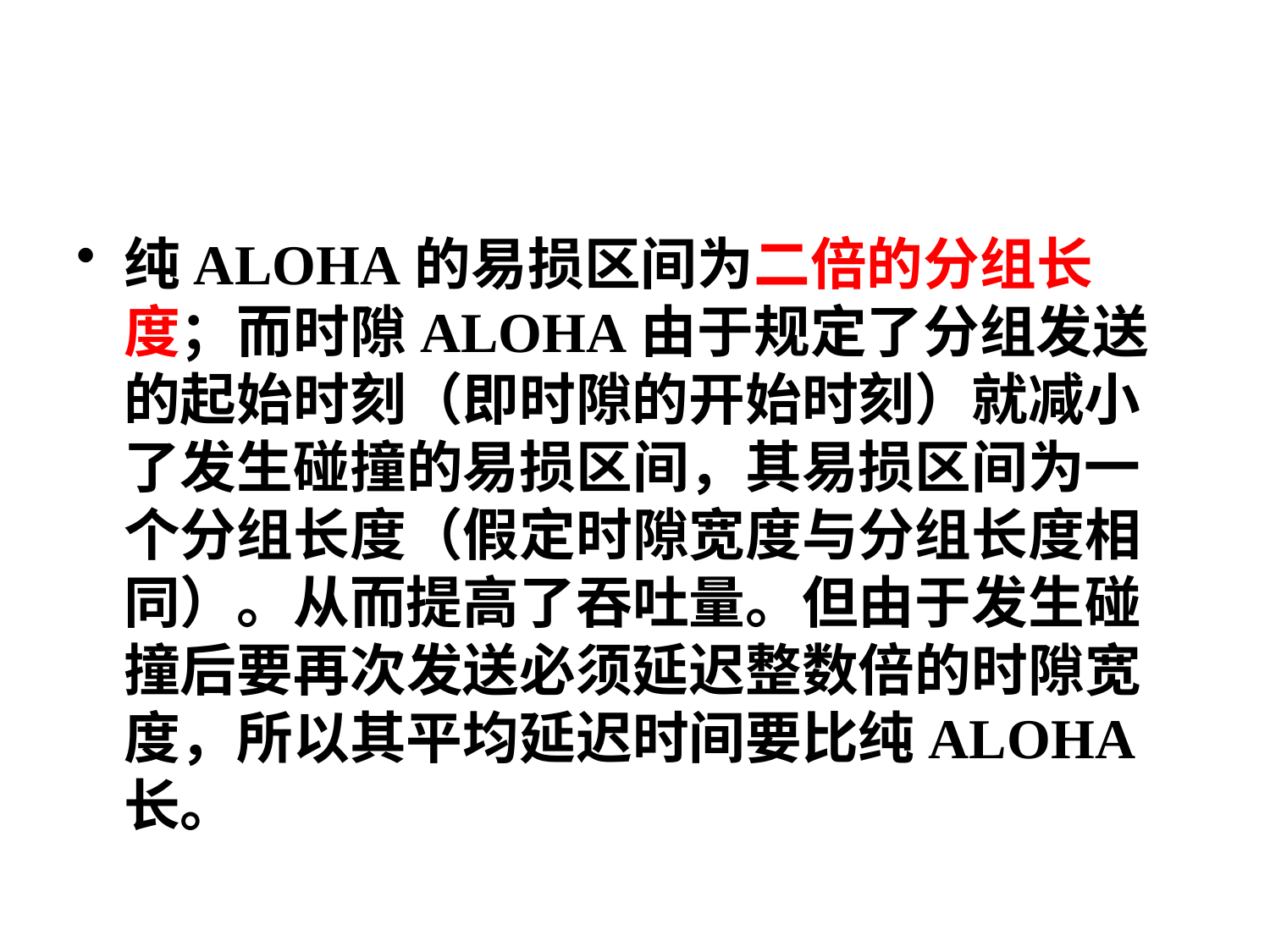

#
纯ALOHA的易损区间为二倍的分组长度；而时隙ALOHA由于规定了分组发送的起始时刻（即时隙的开始时刻）就减小了发生碰撞的易损区间，其易损区间为一个分组长度（假定时隙宽度与分组长度相同）。从而提高了吞吐量。但由于发生碰撞后要再次发送必须延迟整数倍的时隙宽度，所以其平均延迟时间要比纯ALOHA长。